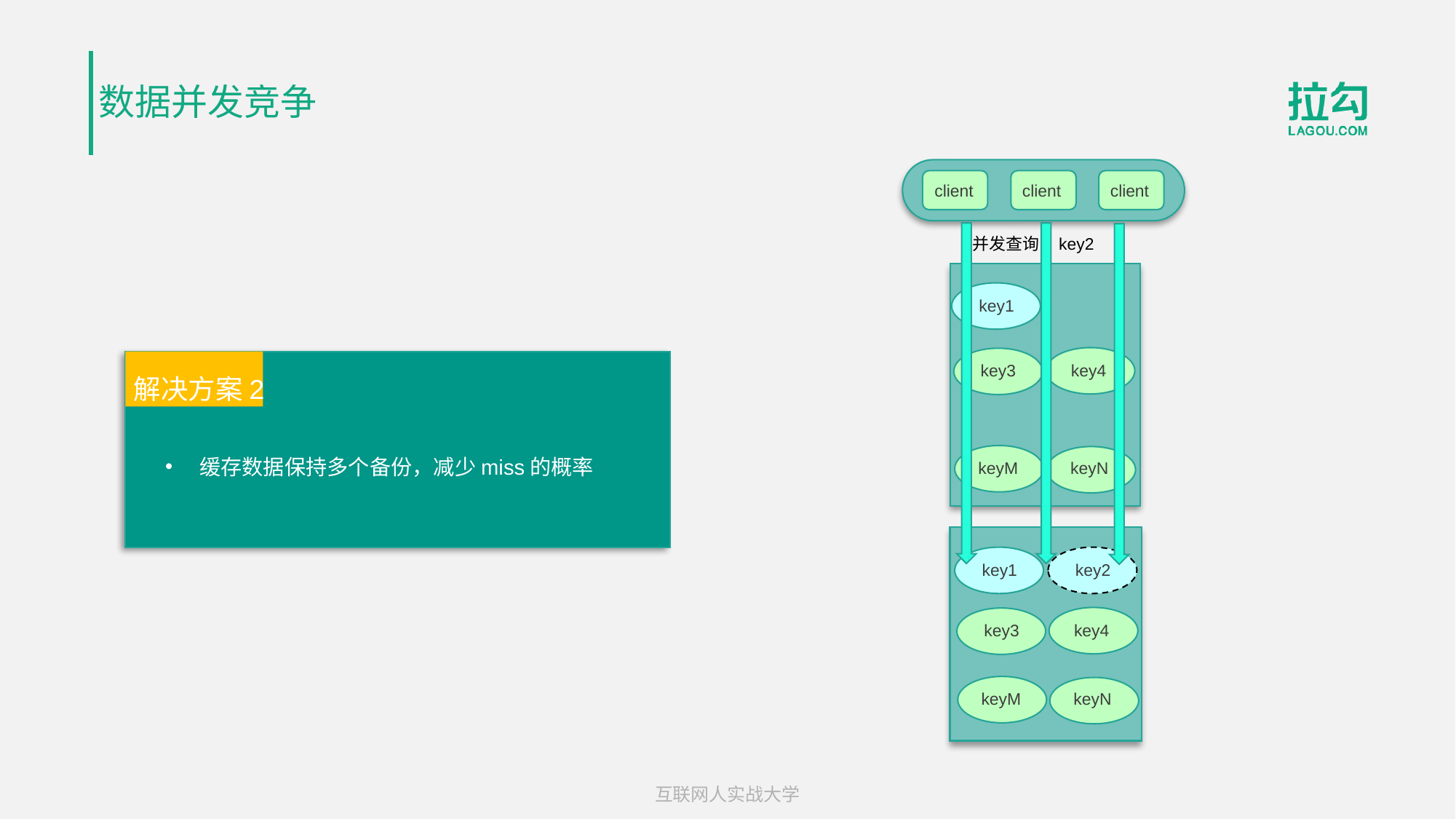

数据并发竞争

client
client
client

并发查询    key2

key1

key4

keyM

keyN
key3

key1

key4

keyM

keyN

key2
key3
解决方案2

缓存数据保持多个备份，减少miss的概率